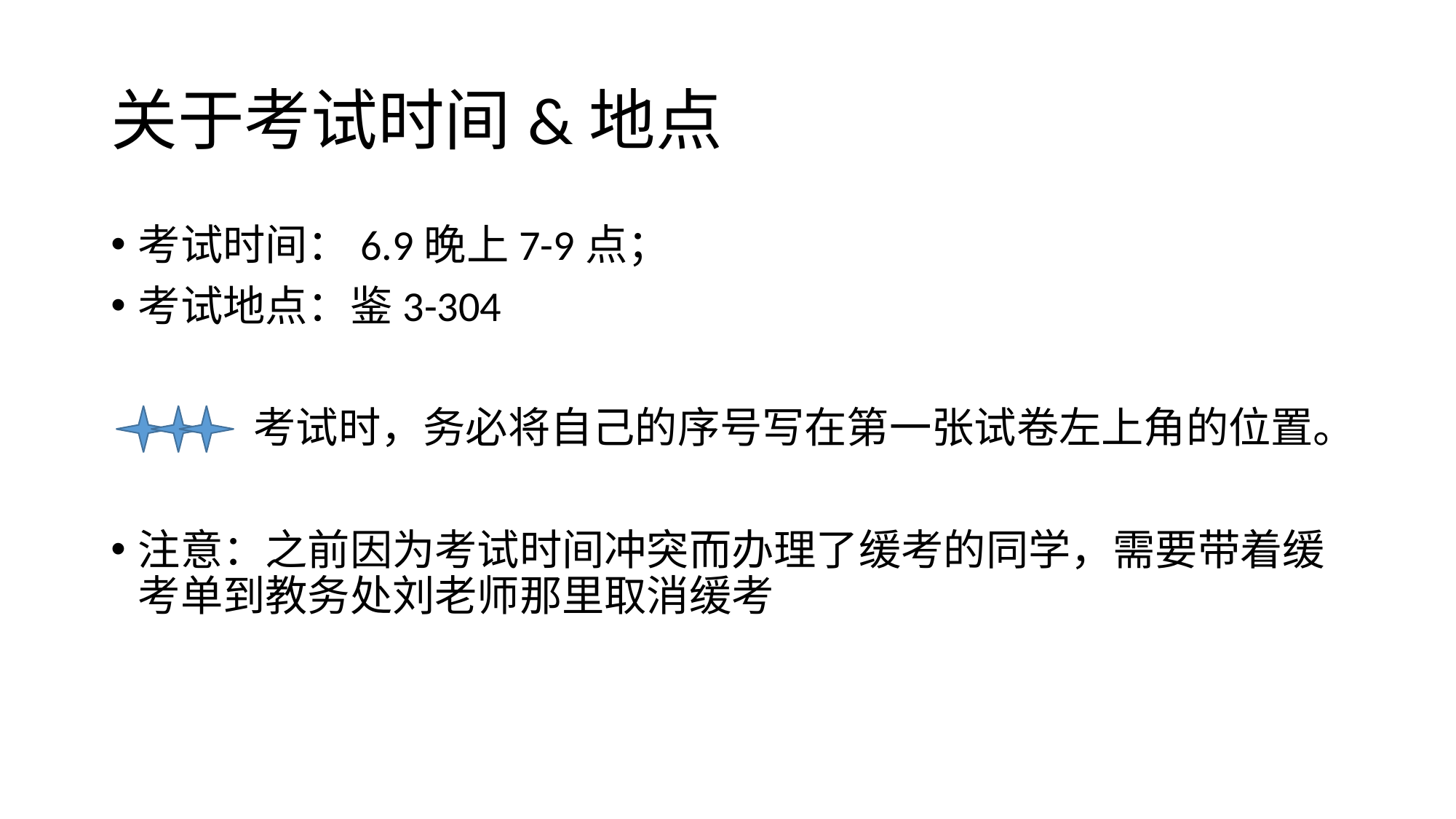

# 关于考试时间&地点
考试时间：6.9晚上7-9点；
考试地点：鉴3-304

              考试时，务必将自己的序号写在第一张试卷左上角的位置。

注意：之前因为考试时间冲突而办理了缓考的同学，需要带着缓考单到教务处刘老师那里取消缓考